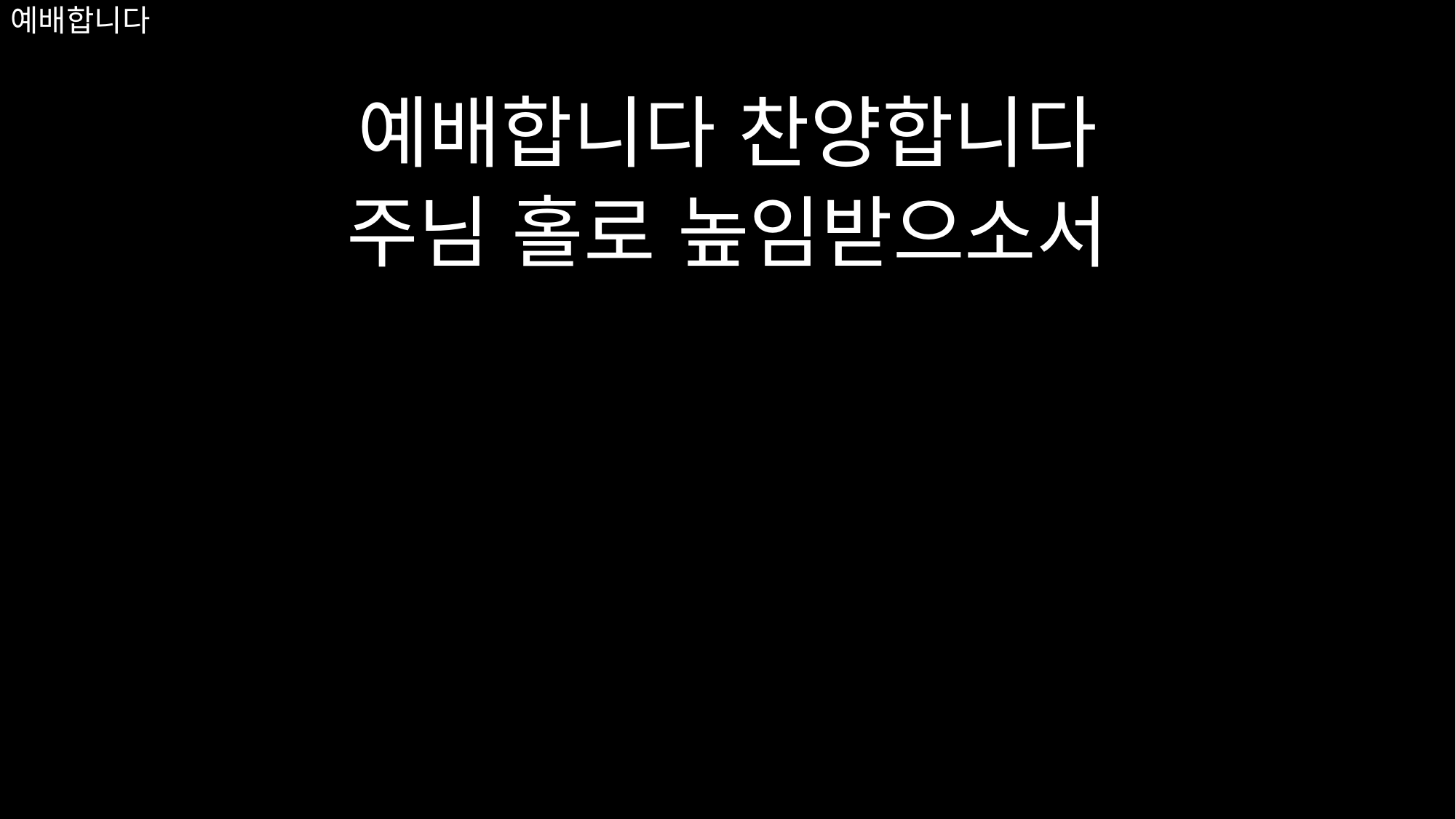

# 예배합니다
예배합니다 찬양합니다
주님 홀로 높임받으소서